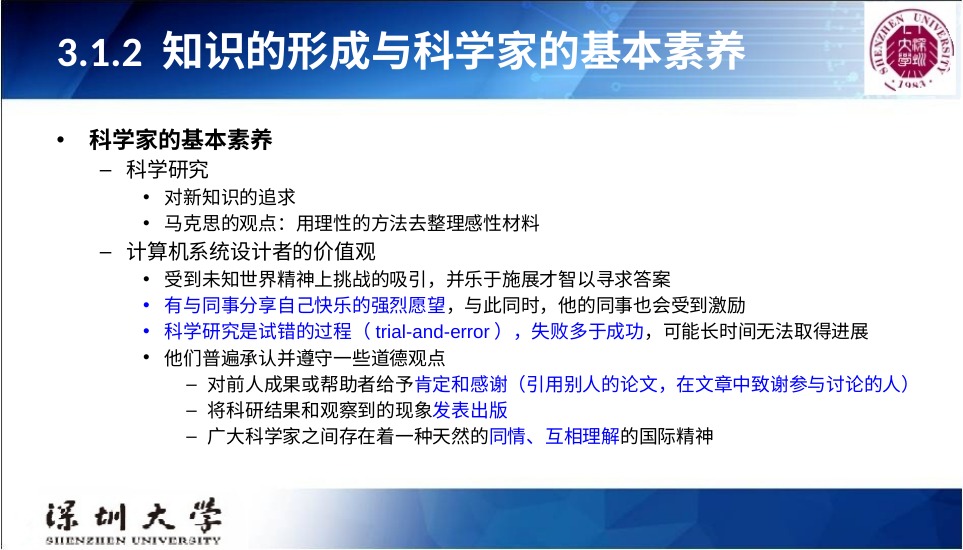

# 3.1.2 知识的形成与科学家的基本素养
科学家的基本素养
科学研究
对新知识的追求
马克思的观点：用理性的方法去整理感性材料
计算机系统设计者的价值观
受到未知世界精神上挑战的吸引，并乐于施展才智以寻求答案
有与同事分享自己快乐的强烈愿望，与此同时，他的同事也会受到激励
科学研究是试错的过程（trial-and-error），失败多于成功，可能长时间无法取得进展
他们普遍承认并遵守一些道德观点
对前人成果或帮助者给予肯定和感谢（引用别人的论文，在文章中致谢参与讨论的人）
将科研结果和观察到的现象发表出版
广大科学家之间存在着一种天然的同情、互相理解的国际精神

15